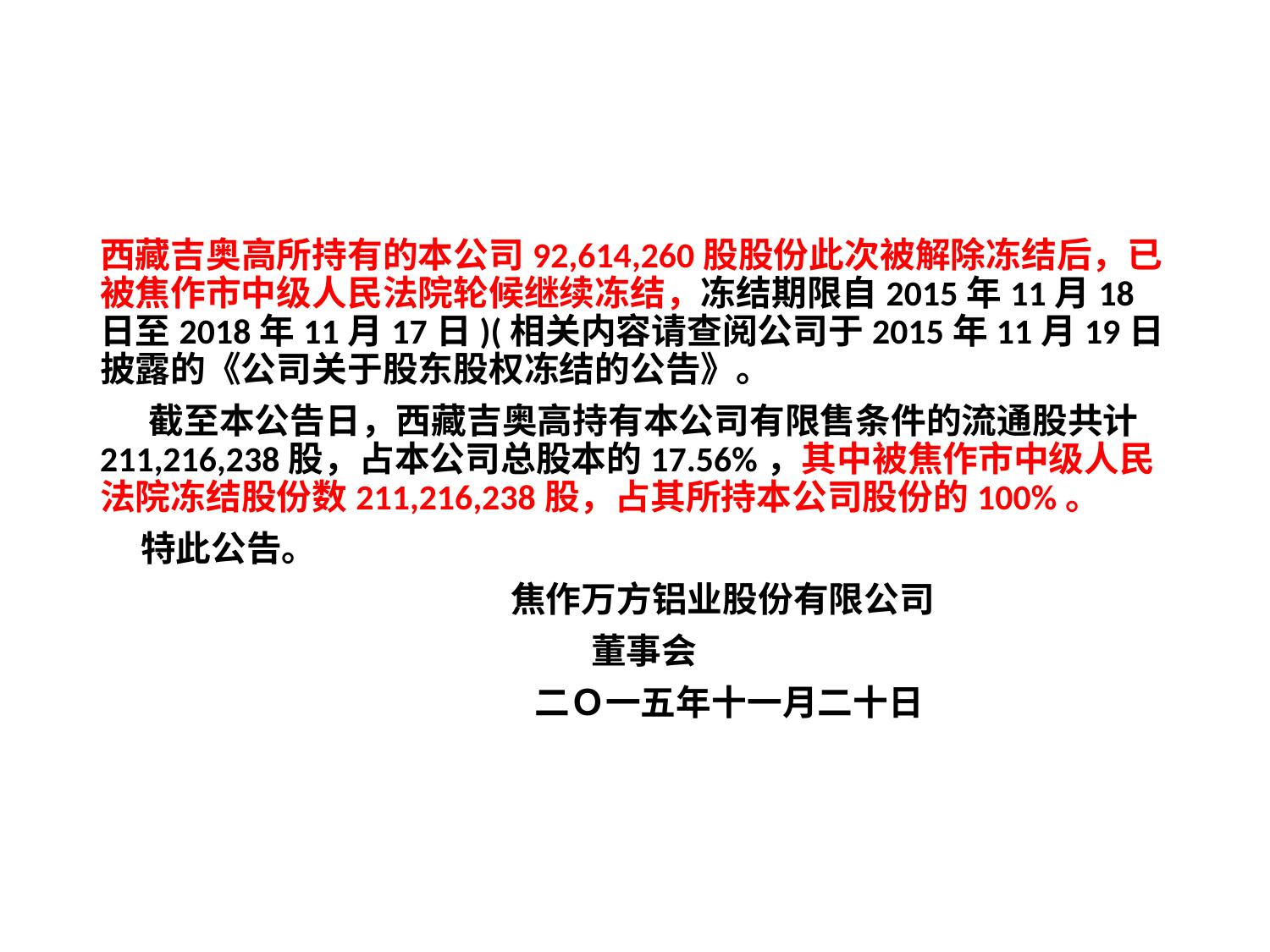

#
西藏吉奥高所持有的本公司92,614,260股股份此次被解除冻结后，已被焦作市中级人民法院轮候继续冻结，冻结期限自2015年11月18日至2018年11月17日)(相关内容请查阅公司于2015年11月19日披露的《公司关于股东股权冻结的公告》。
     截至本公告日，西藏吉奥高持有本公司有限售条件的流通股共计211,216,238股，占本公司总股本的17.56%，其中被焦作市中级人民法院冻结股份数211,216,238股，占其所持本公司股份的100%。
    特此公告。
                                                  焦作万方铝业股份有限公司
                                                            董事会
                                                     二Ｏ一五年十一月二十日